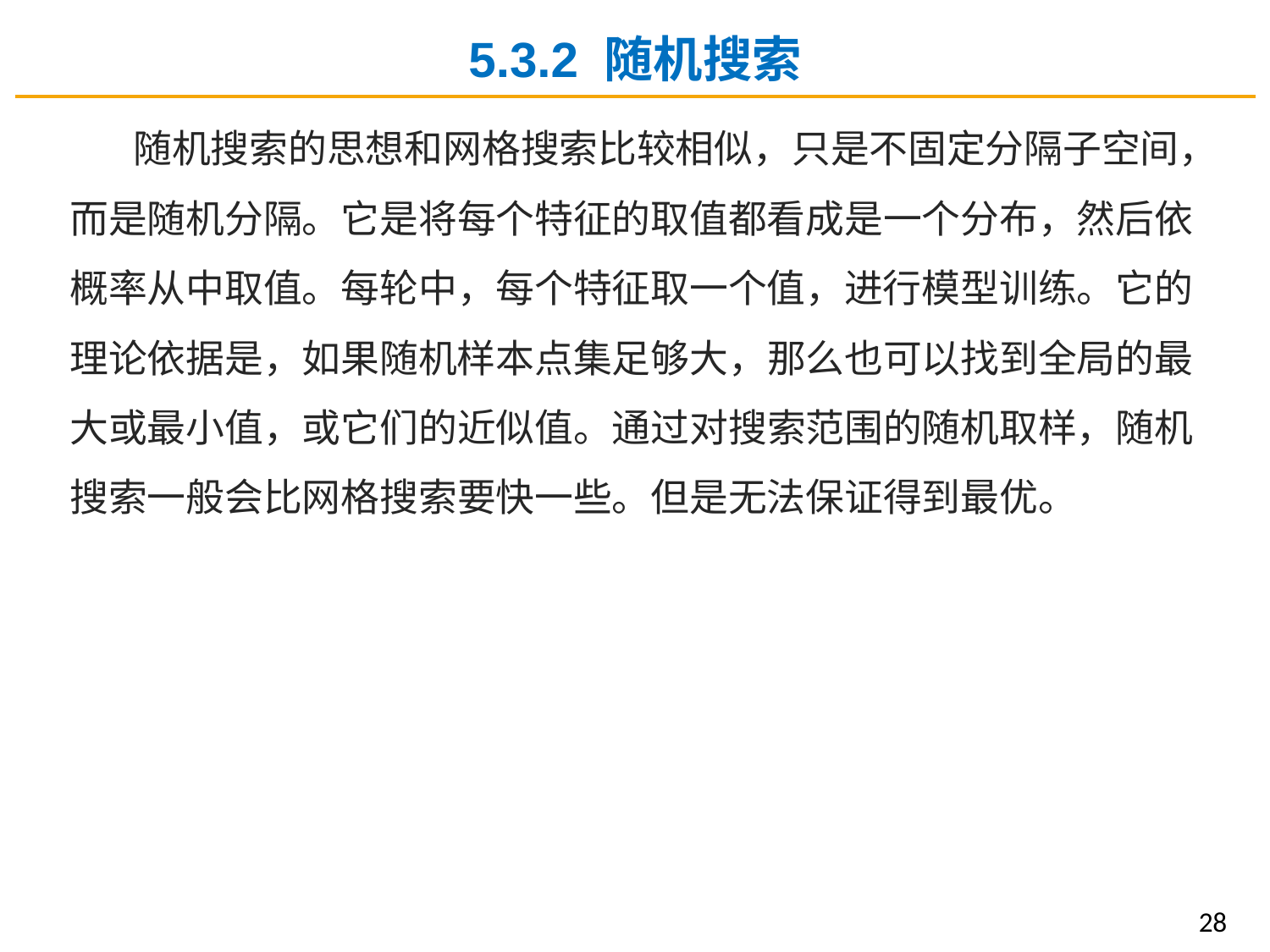

5.3.2 随机搜索
随机搜索的思想和网格搜索比较相似，只是不固定分隔子空间，而是随机分隔。它是将每个特征的取值都看成是一个分布，然后依概率从中取值。每轮中，每个特征取一个值，进行模型训练。它的理论依据是，如果随机样本点集足够大，那么也可以找到全局的最大或最小值，或它们的近似值。通过对搜索范围的随机取样，随机搜索一般会比网格搜索要快一些。但是无法保证得到最优。
28